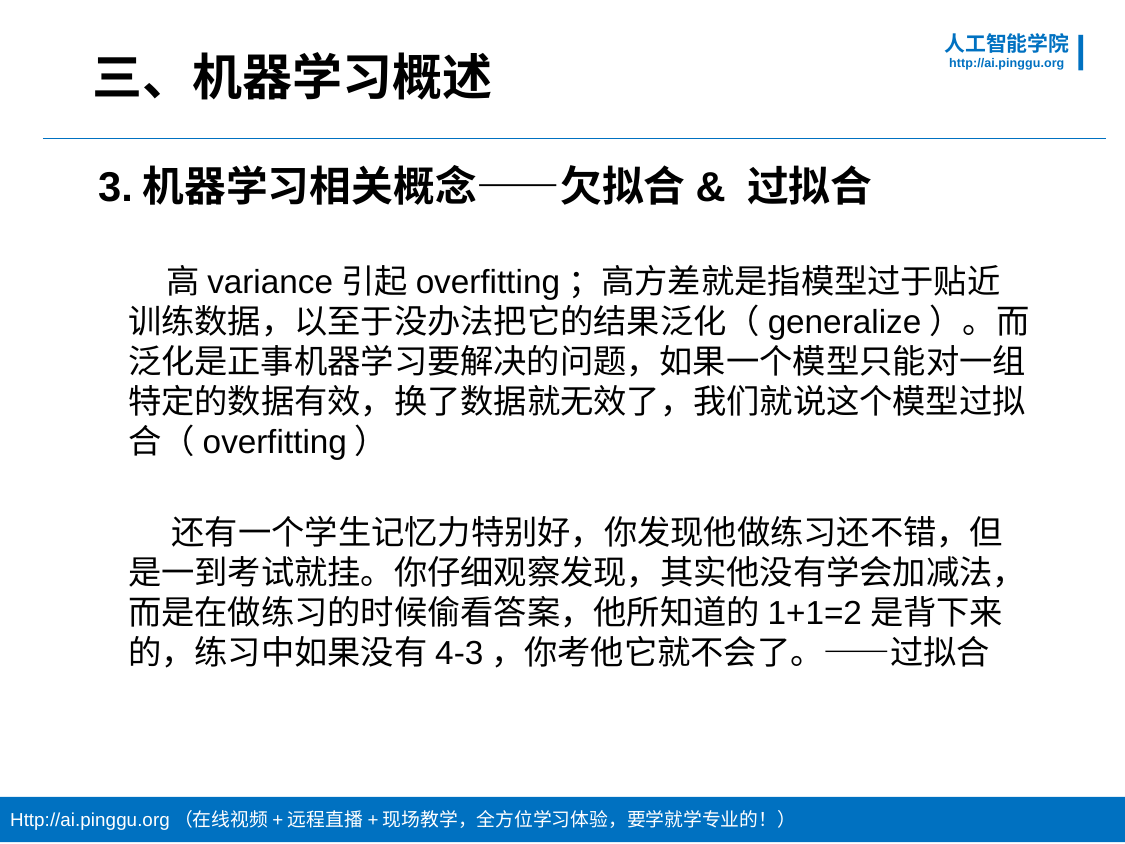

# 三、机器学习概述
3.机器学习相关概念——欠拟合& 过拟合
    高variance引起overfitting；高方差就是指模型过于贴近训练数据，以至于没办法把它的结果泛化（generalize）。而泛化是正事机器学习要解决的问题，如果一个模型只能对一组特定的数据有效，换了数据就无效了，我们就说这个模型过拟合（overfitting）
还有一个学生记忆力特别好，你发现他做练习还不错，但是一到考试就挂。你仔细观察发现，其实他没有学会加减法，而是在做练习的时候偷看答案，他所知道的1+1=2是背下来的，练习中如果没有4-3，你考他它就不会了。——过拟合
28